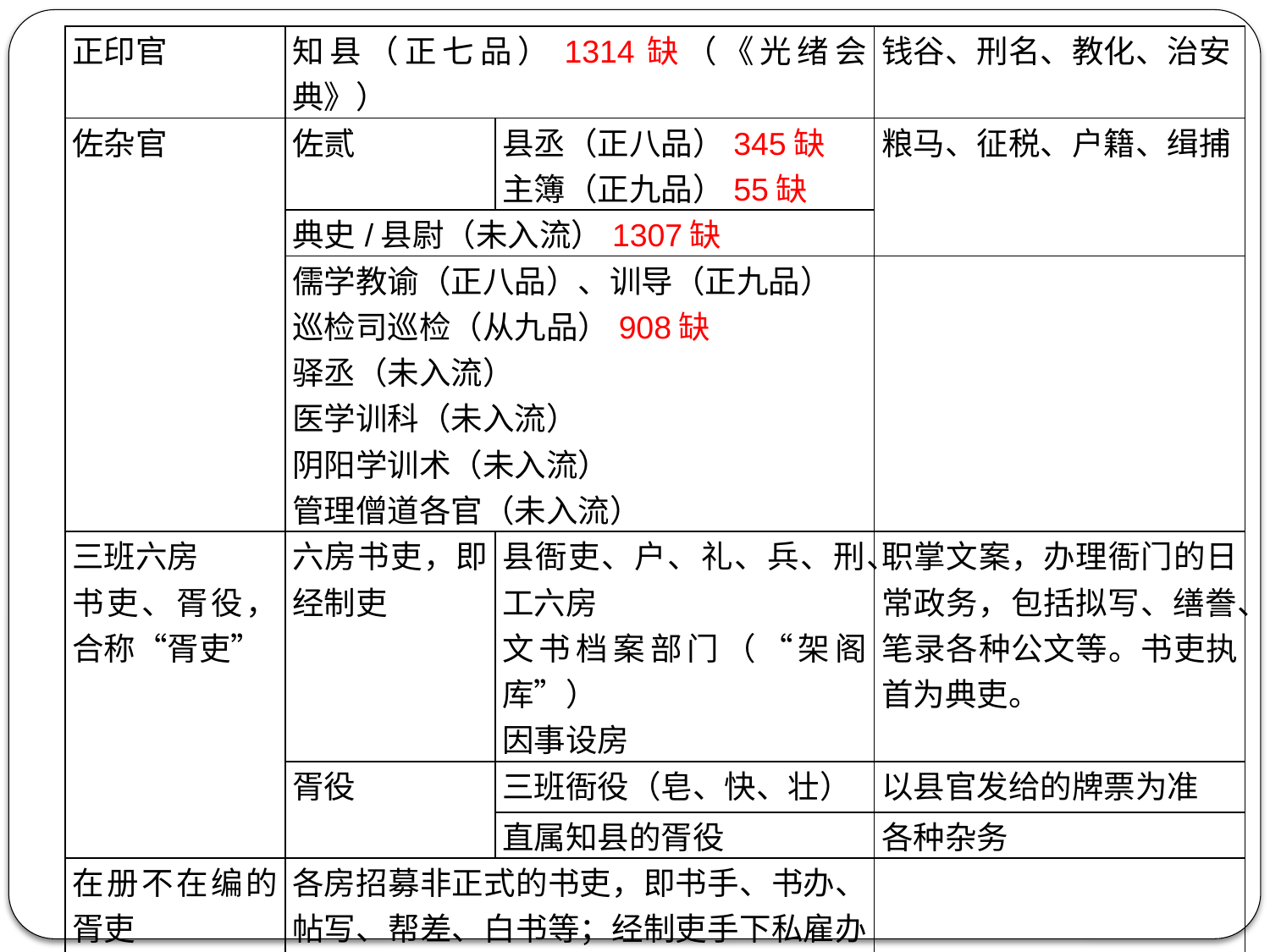

| 正印官 | 知县（正七品）1314缺（《光绪会典》） |  | 钱谷、刑名、教化、治安 |
| --- | --- | --- | --- |
| 佐杂官 | 佐贰 | 县丞（正八品）345缺 主簿（正九品）55缺 | 粮马、征税、户籍、缉捕 |
|  | 典史/县尉（未入流）1307缺 |  |  |
|  | 儒学教谕（正八品）、训导（正九品） 巡检司巡检（从九品）908缺 驿丞（未入流） 医学训科（未入流） 阴阳学训术（未入流） 管理僧道各官（未入流） |  |  |
| 三班六房 书吏、胥役，合称“胥吏” | 六房书吏，即经制吏 | 县衙吏、户、礼、兵、刑、工六房 文书档案部门（“架阁库”） 因事设房 | 职掌文案，办理衙门的日常政务，包括拟写、缮誊、笔录各种公文等。书吏执首为典吏。 |
|  | 胥役 | 三班衙役（皂、快、壮） | 以县官发给的牌票为准 |
|  |  | 直属知县的胥役 | 各种杂务 |
| 在册不在编的胥吏 | 各房招募非正式的书吏，即书手、书办、帖写、帮差、白书等；经制吏手下私雇办理文案的学徒，即清书、小书 |  |  |
|  | 白役、帮役 |  |  |